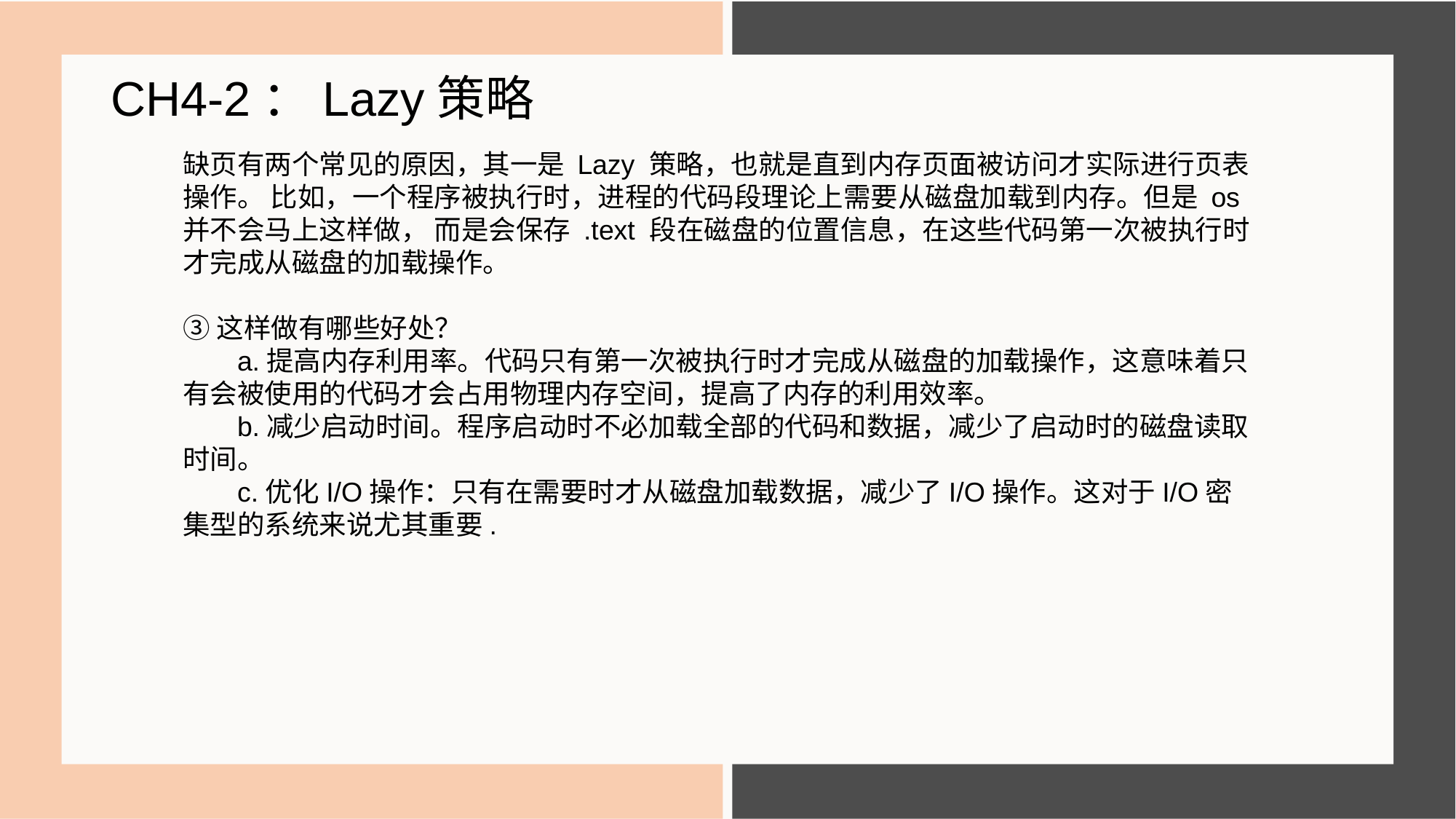

CH4-2：Lazy策略
缺页有两个常见的原因，其一是 Lazy 策略，也就是直到内存页面被访问才实际进行页表操作。 比如，一个程序被执行时，进程的代码段理论上需要从磁盘加载到内存。但是 os 并不会马上这样做， 而是会保存 .text 段在磁盘的位置信息，在这些代码第一次被执行时才完成从磁盘的加载操作。

③这样做有哪些好处？
a.提高内存利用率。代码只有第一次被执行时才完成从磁盘的加载操作，这意味着只有会被使用的代码才会占用物理内存空间，提高了内存的利用效率。
b.减少启动时间。程序启动时不必加载全部的代码和数据，减少了启动时的磁盘读取时间。
c.优化I/O操作：只有在需要时才从磁盘加载数据，减少了I/O操作。这对于I/O密集型的系统来说尤其重要.